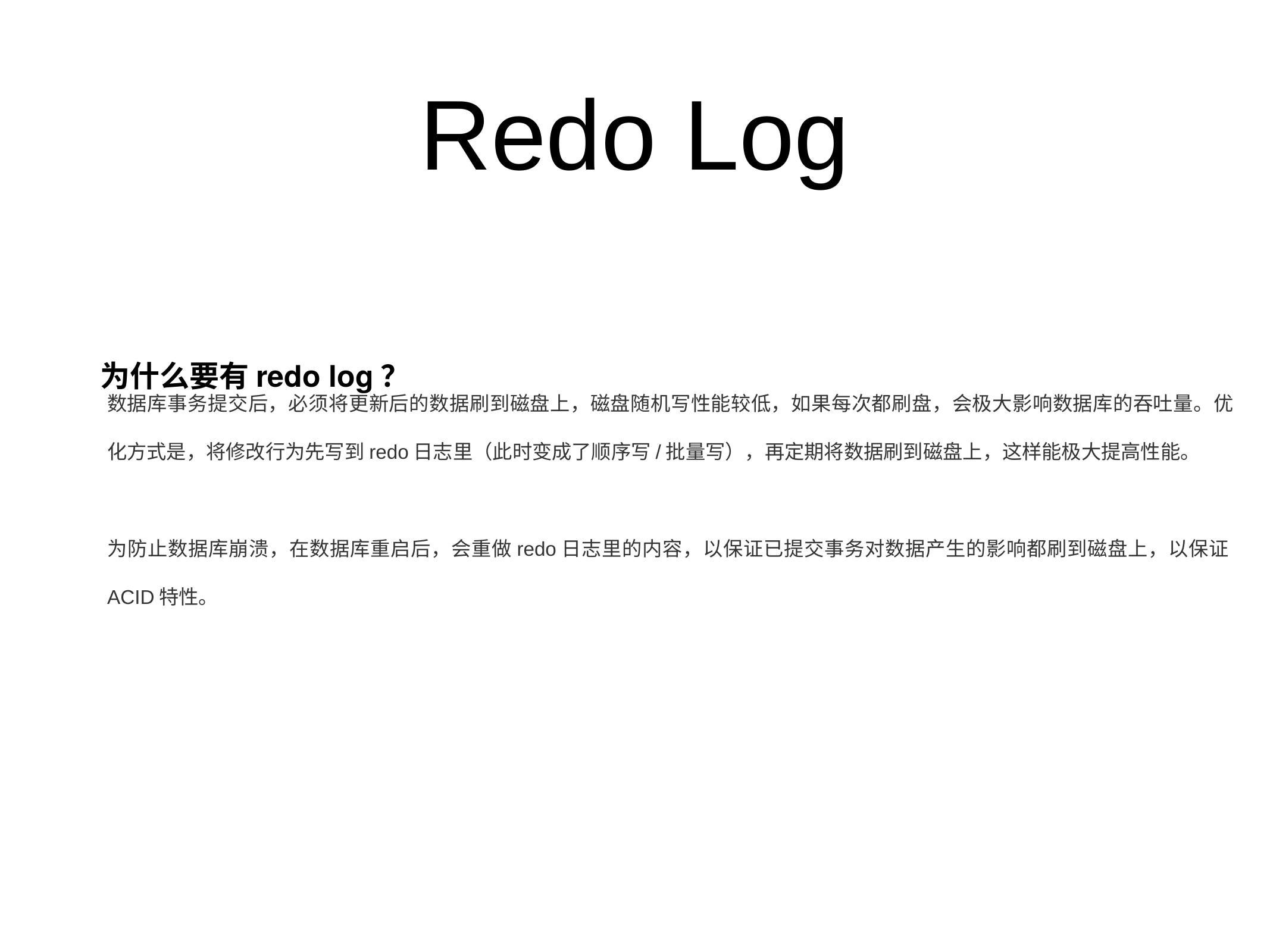

# Redo Log
为什么要有redo log？
数据库事务提交后，必须将更新后的数据刷到磁盘上，磁盘随机写性能较低，如果每次都刷盘，会极大影响数据库的吞吐量。优化方式是，将修改行为先写到redo日志里（此时变成了顺序写/批量写），再定期将数据刷到磁盘上，这样能极大提高性能。

为防止数据库崩溃，在数据库重启后，会重做redo日志里的内容，以保证已提交事务对数据产生的影响都刷到磁盘上，以保证ACID特性。